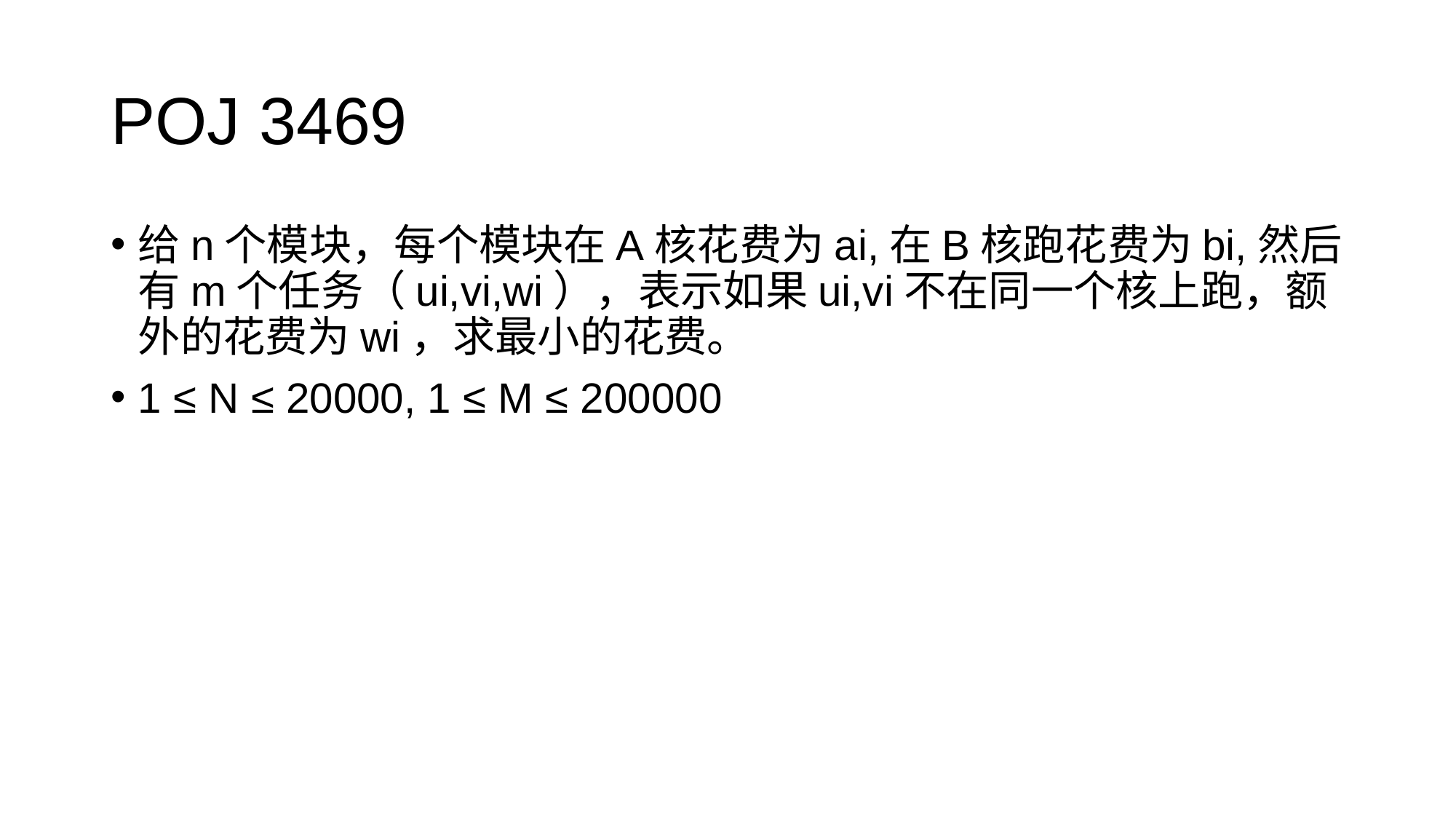

# POJ 3469
给n个模块，每个模块在A核花费为ai,在B核跑花费为bi,然后有m个任务（ui,vi,wi），表示如果ui,vi不在同一个核上跑，额外的花费为wi，求最小的花费。
1 ≤ N ≤ 20000, 1 ≤ M ≤ 200000